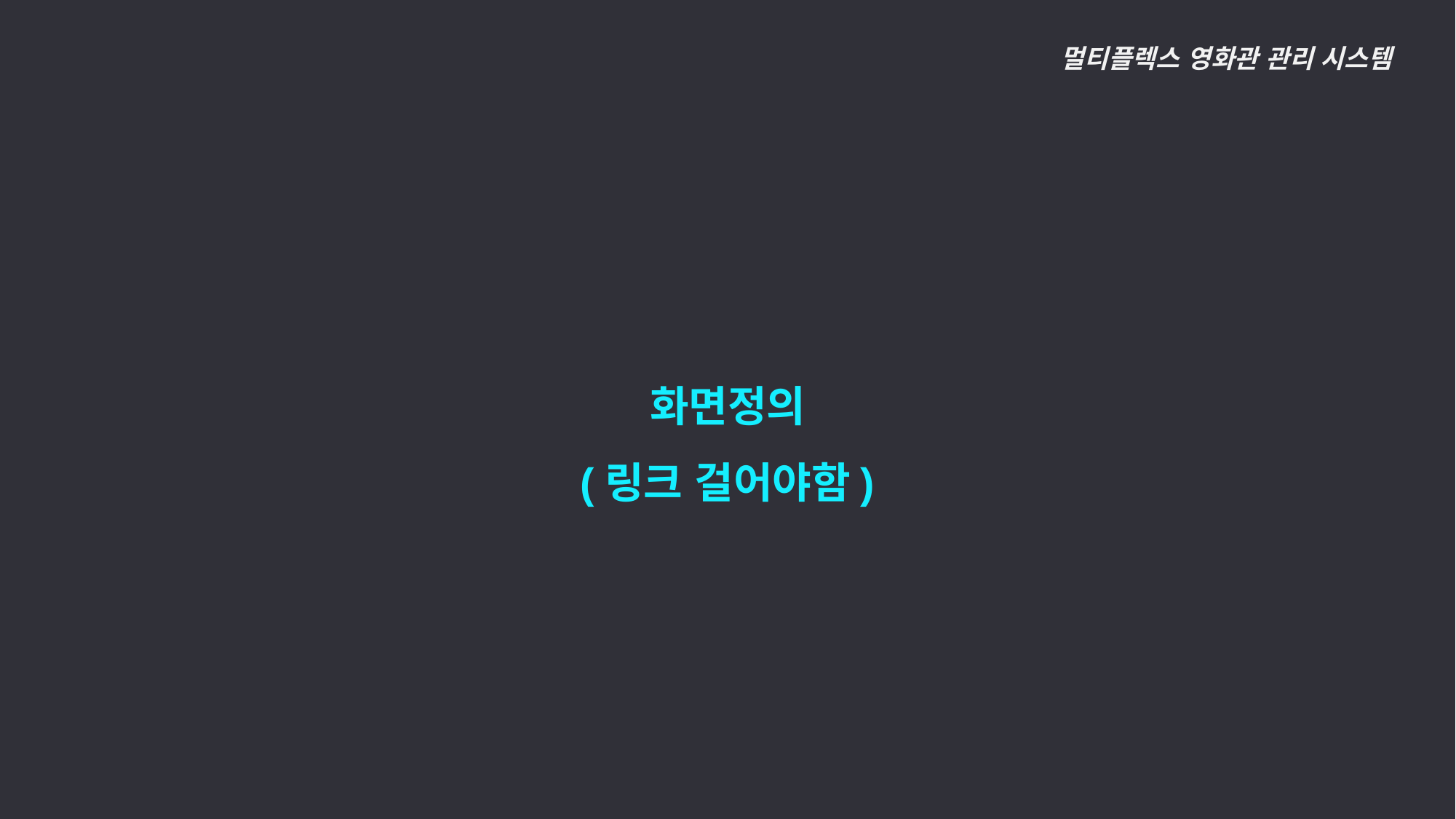

멀티플렉스 영화관 관리 시스템
화면정의
(링크 걸어야함)